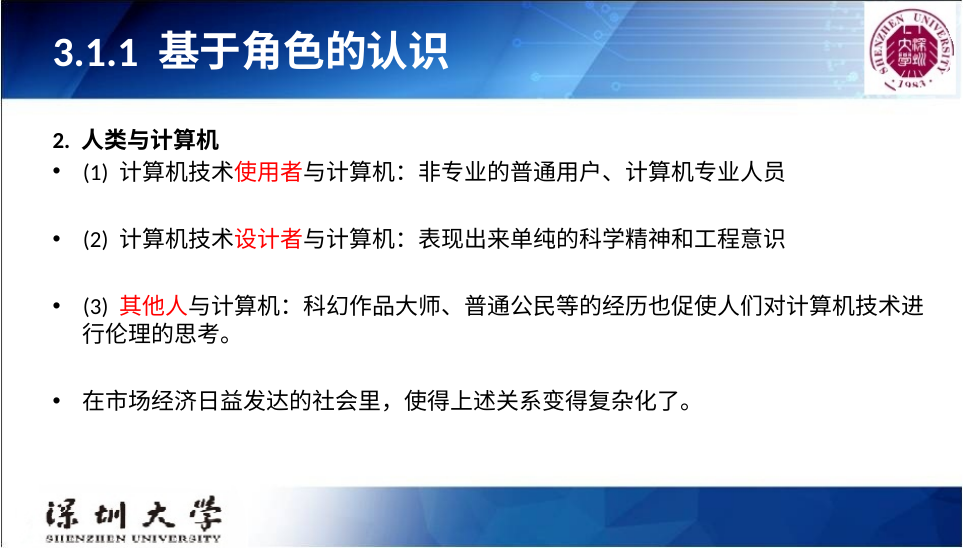

# 3.1.1 基于角色的认识
2. 人类与计算机
(1) 计算机技术使用者与计算机：非专业的普通用户、计算机专业人员

(2) 计算机技术设计者与计算机：表现出来单纯的科学精神和工程意识

(3) 其他人与计算机：科幻作品大师、普通公民等的经历也促使人们对计算机技术进行伦理的思考。

在市场经济日益发达的社会里，使得上述关系变得复杂化了。
91